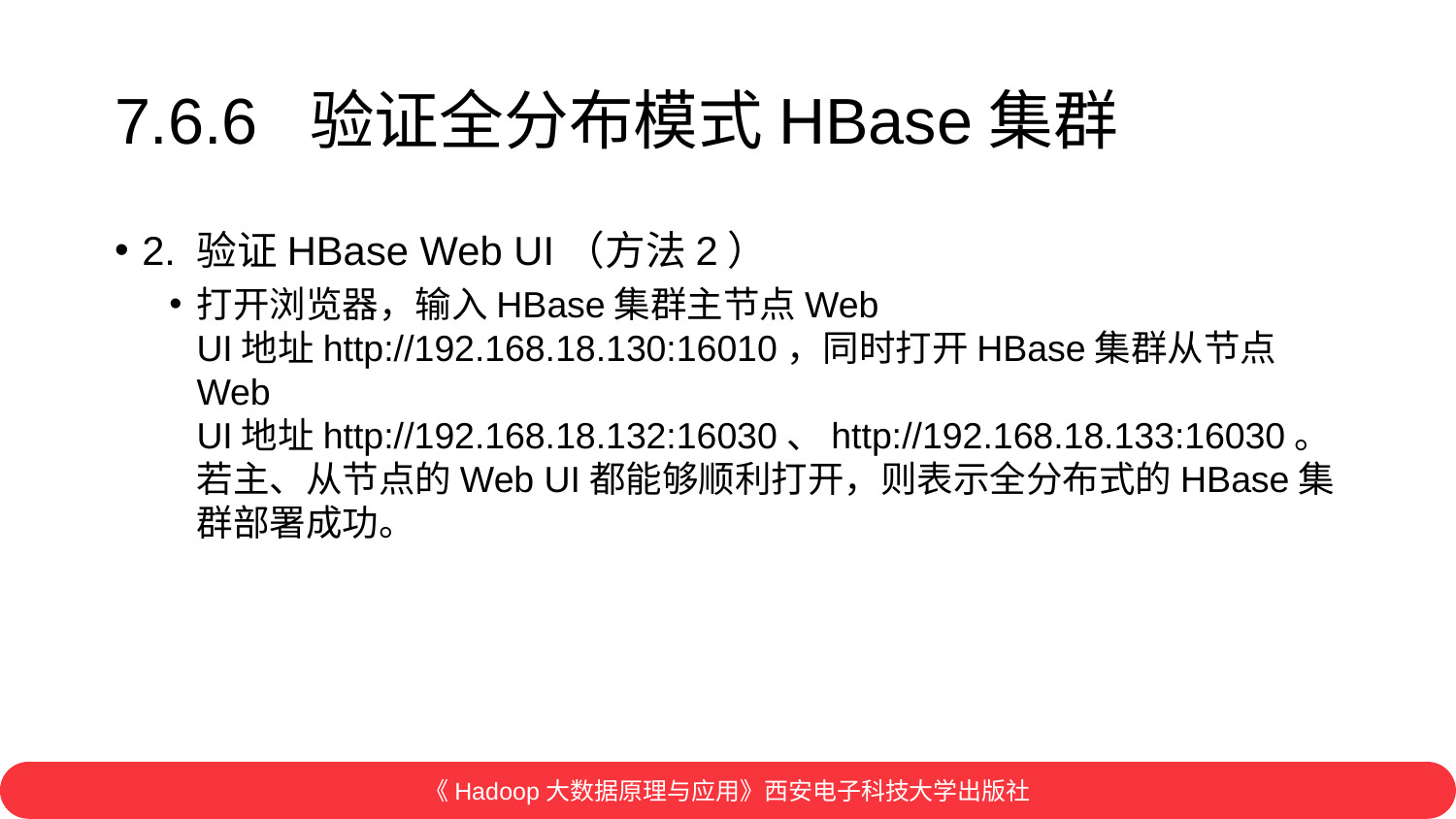

# 7.6.6  验证全分布模式HBase集群
2. 验证HBase Web UI（方法2）
打开浏览器，输入HBase集群主节点Web UI地址http://192.168.18.130:16010，同时打开HBase集群从节点Web UI地址http://192.168.18.132:16030、http://192.168.18.133:16030。若主、从节点的Web UI都能够顺利打开，则表示全分布式的HBase集群部署成功。